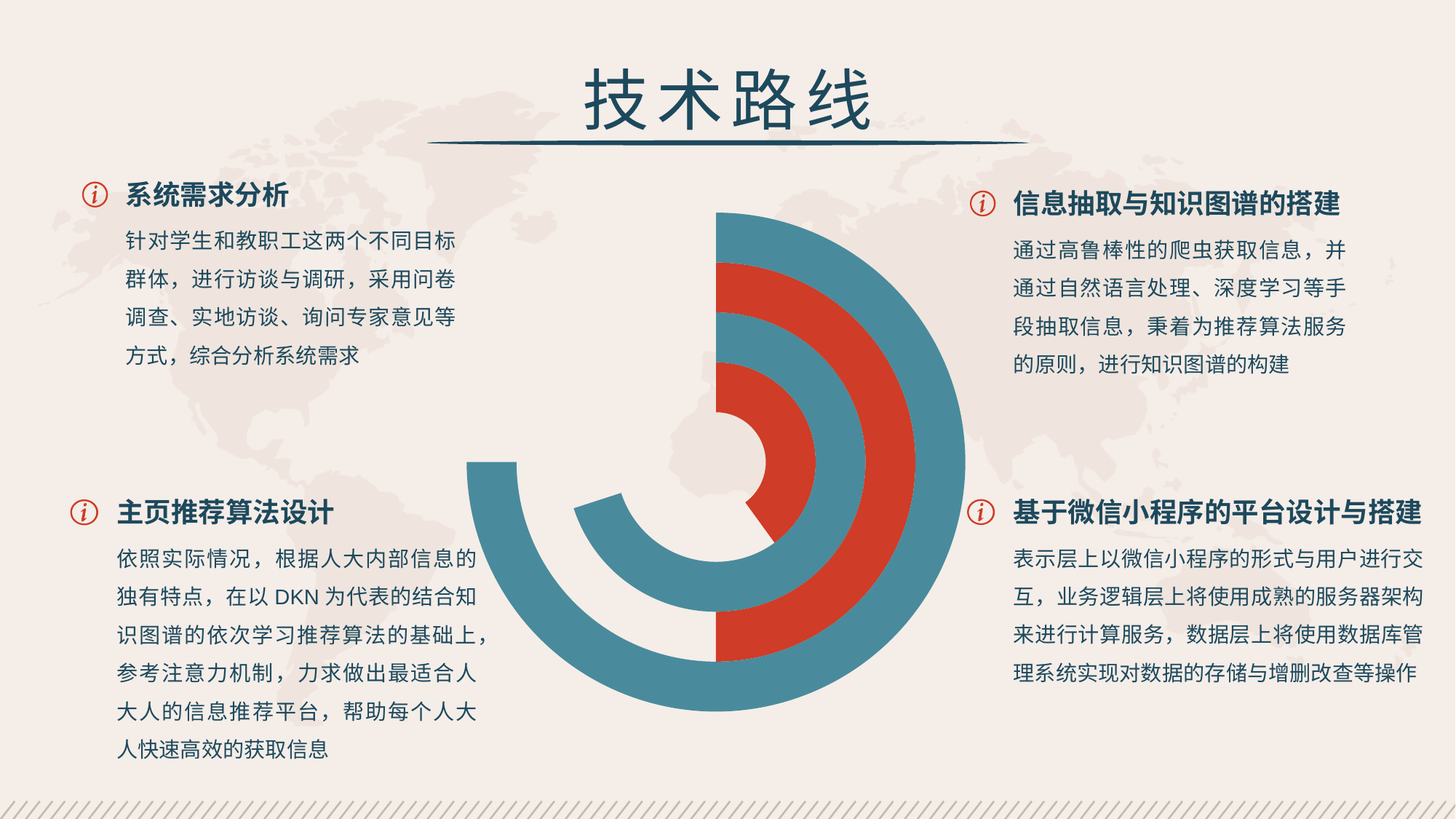

技术路线

系统需求分析

针对学生和教职工这两个不同目标群体，进行访谈与调研，采用问卷调查、实地访谈、询问专家意见等方式，综合分析系统需求
信息抽取与知识图谱的搭建

通过高鲁棒性的爬虫获取信息，并通过自然语言处理、深度学习等手段抽取信息，秉着为推荐算法服务的原则，进行知识图谱的构建

### Chart

| Category | 销售额 | 列1 | 列12 | 列2 |
|---|---|---|---|---|
| 第一季度 | 4.0 | 7.0 | 5.0 | 7.5 |

基于微信小程序的平台设计与搭建

表示层上以微信小程序的形式与用户进行交互，业务逻辑层上将使用成熟的服务器架构来进行计算服务，数据层上将使用数据库管理系统实现对数据的存储与增删改查等操作
主页推荐算法设计

依照实际情况，根据人大内部信息的独有特点，在以DKN为代表的结合知识图谱的依次学习推荐算法的基础上，参考注意力机制，力求做出最适合人大人的信息推荐平台，帮助每个人大人快速高效的获取信息